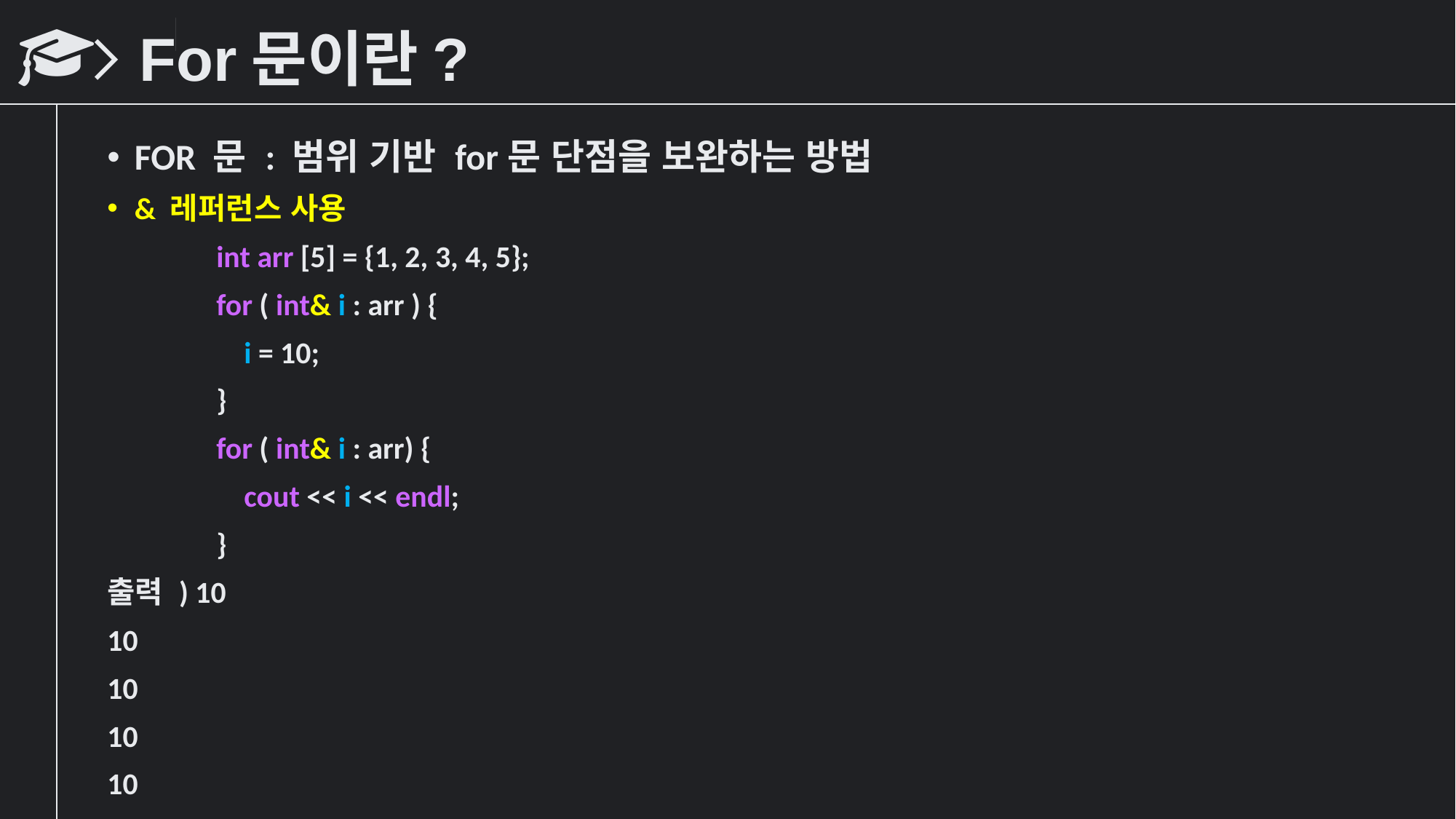

# For문이란?
FOR 문 : 범위 기반 for문 단점을 보완하는 방법
& 레퍼런스 사용
	int arr [5] = {1, 2, 3, 4, 5};
	for ( int& i : arr ) {
	    i = 10;
	}
	for ( int& i : arr) {
	    cout << i << endl;
	}
출력 ) 10
10
10
10
10